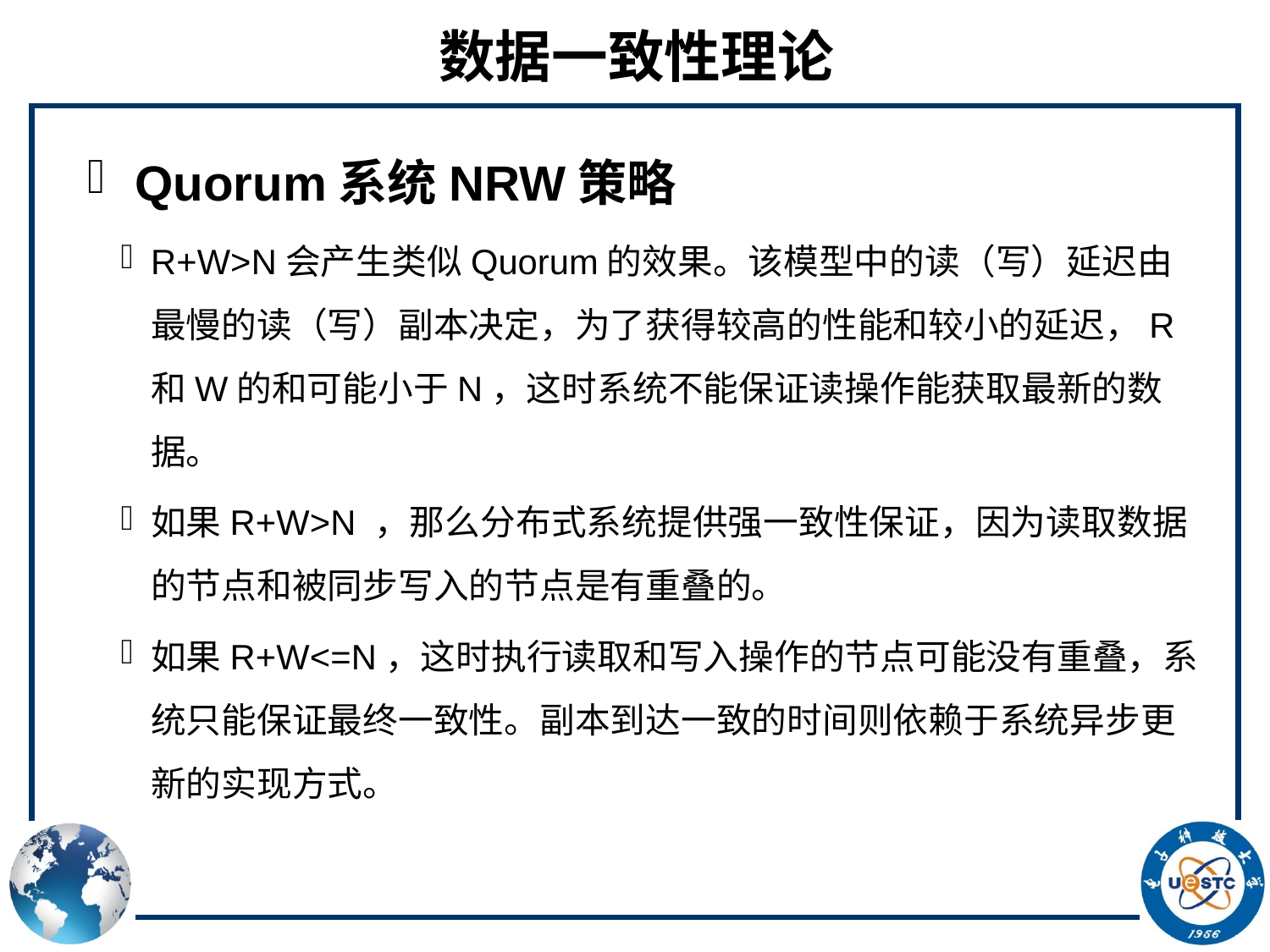

# 数据一致性理论
Quorum系统NRW策略
R+W>N会产生类似Quorum的效果。该模型中的读（写）延迟由最慢的读（写）副本决定，为了获得较高的性能和较小的延迟，R和W的和可能小于N，这时系统不能保证读操作能获取最新的数据。
如果R+W>N ，那么分布式系统提供强一致性保证，因为读取数据的节点和被同步写入的节点是有重叠的。
如果R+W<=N，这时执行读取和写入操作的节点可能没有重叠，系统只能保证最终一致性。副本到达一致的时间则依赖于系统异步更新的实现方式。